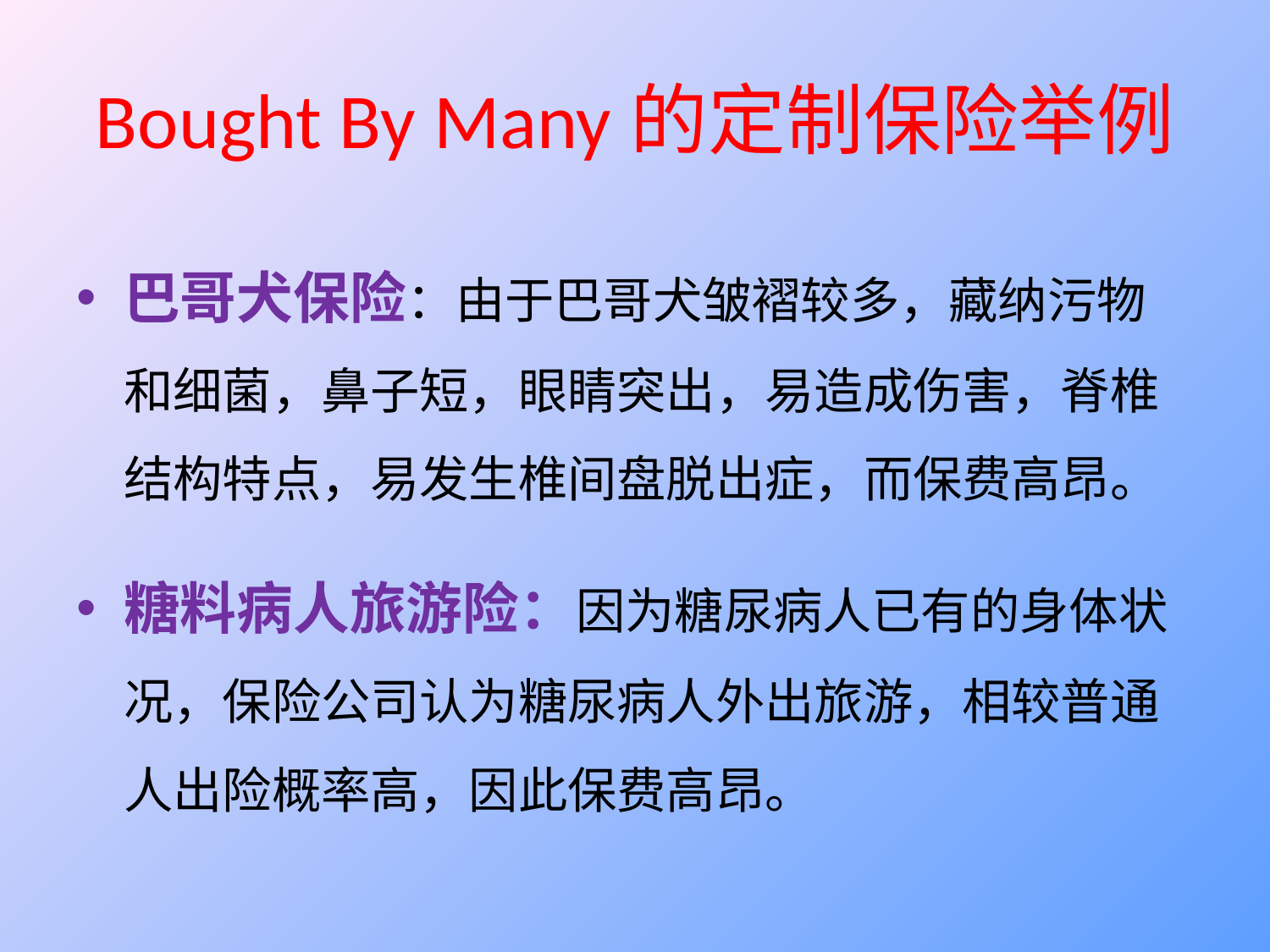

# Bought By Many的定制保险举例
巴哥犬保险：由于巴哥犬皱褶较多，藏纳污物和细菌，鼻子短，眼睛突出，易造成伤害，脊椎结构特点，易发生椎间盘脱出症，而保费高昂。
糖料病人旅游险：因为糖尿病人已有的身体状况，保险公司认为糖尿病人外出旅游，相较普通人出险概率高，因此保费高昂。